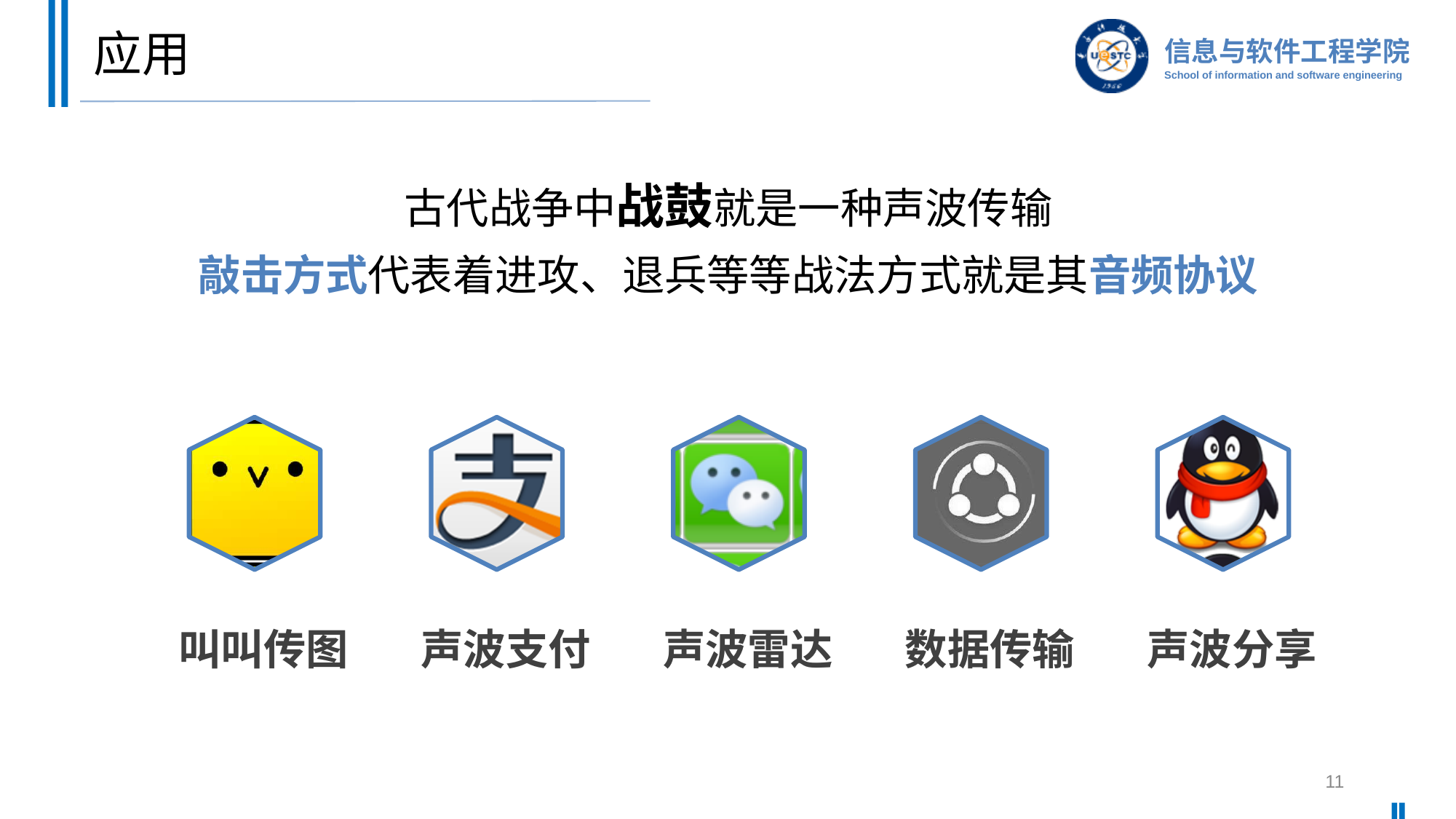

# 应用
古代战争中战鼓就是一种声波传输
敲击方式代表着进攻、退兵等等战法方式就是其音频协议

叫叫传图
声波支付
声波雷达
数据传输
声波分享
11